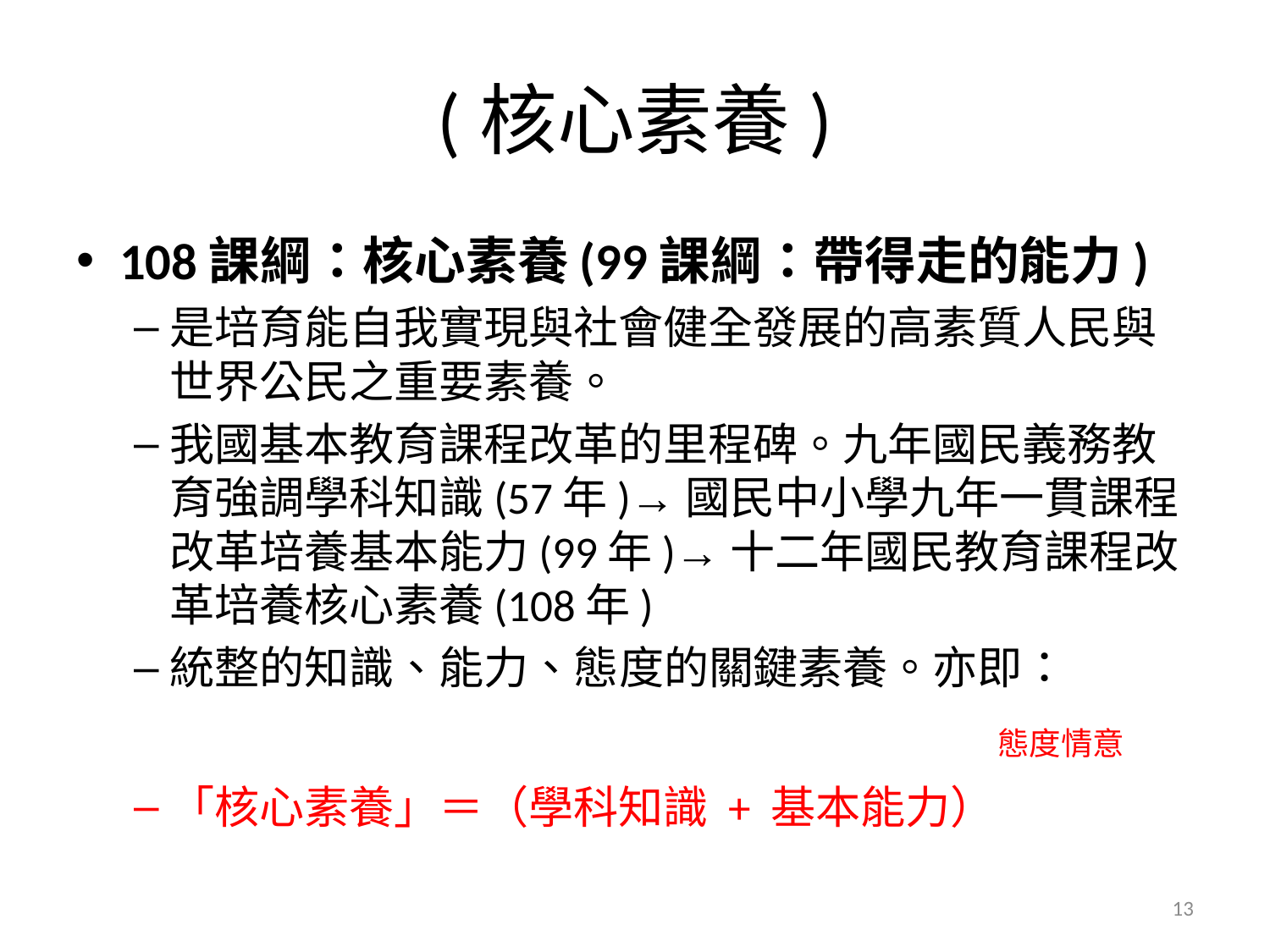

# (核心素養)
108課綱：核心素養(99課綱：帶得走的能力)
是培育能自我實現與社會健全發展的高素質人民與世界公民之重要素養。
我國基本教育課程改革的里程碑。九年國民義務教育強調學科知識(57年)→國民中小學九年一貫課程改革培養基本能力(99年)→十二年國民教育課程改革培養核心素養(108年)
統整的知識、能力、態度的關鍵素養。亦即：

「核心素養」＝（學科知識 + 基本能力）
態度情意
13